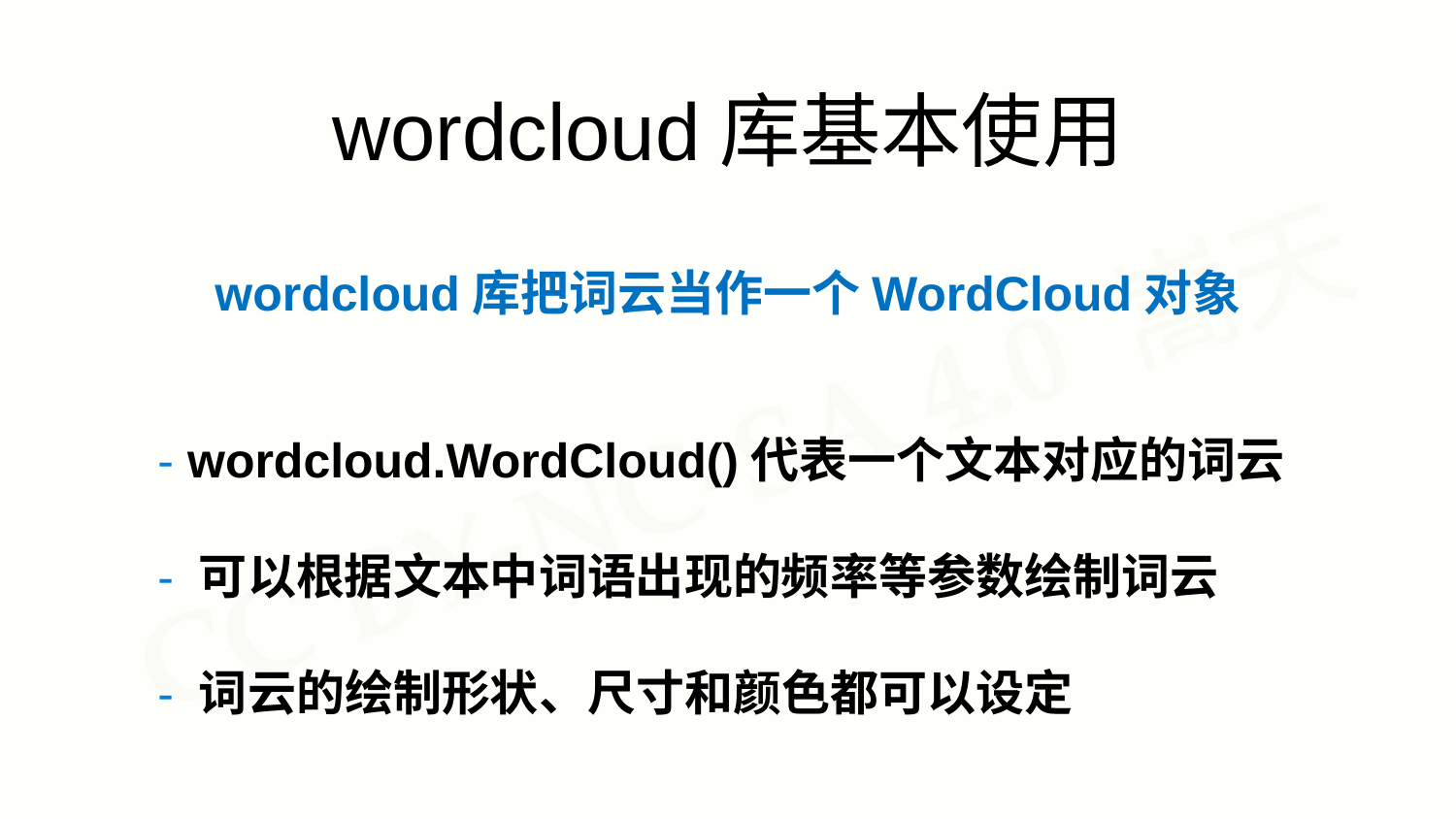

wordcloud库基本使用
wordcloud库把词云当作一个WordCloud对象
- wordcloud.WordCloud()代表一个文本对应的词云
- 可以根据文本中词语出现的频率等参数绘制词云
- 词云的绘制形状、尺寸和颜色都可以设定